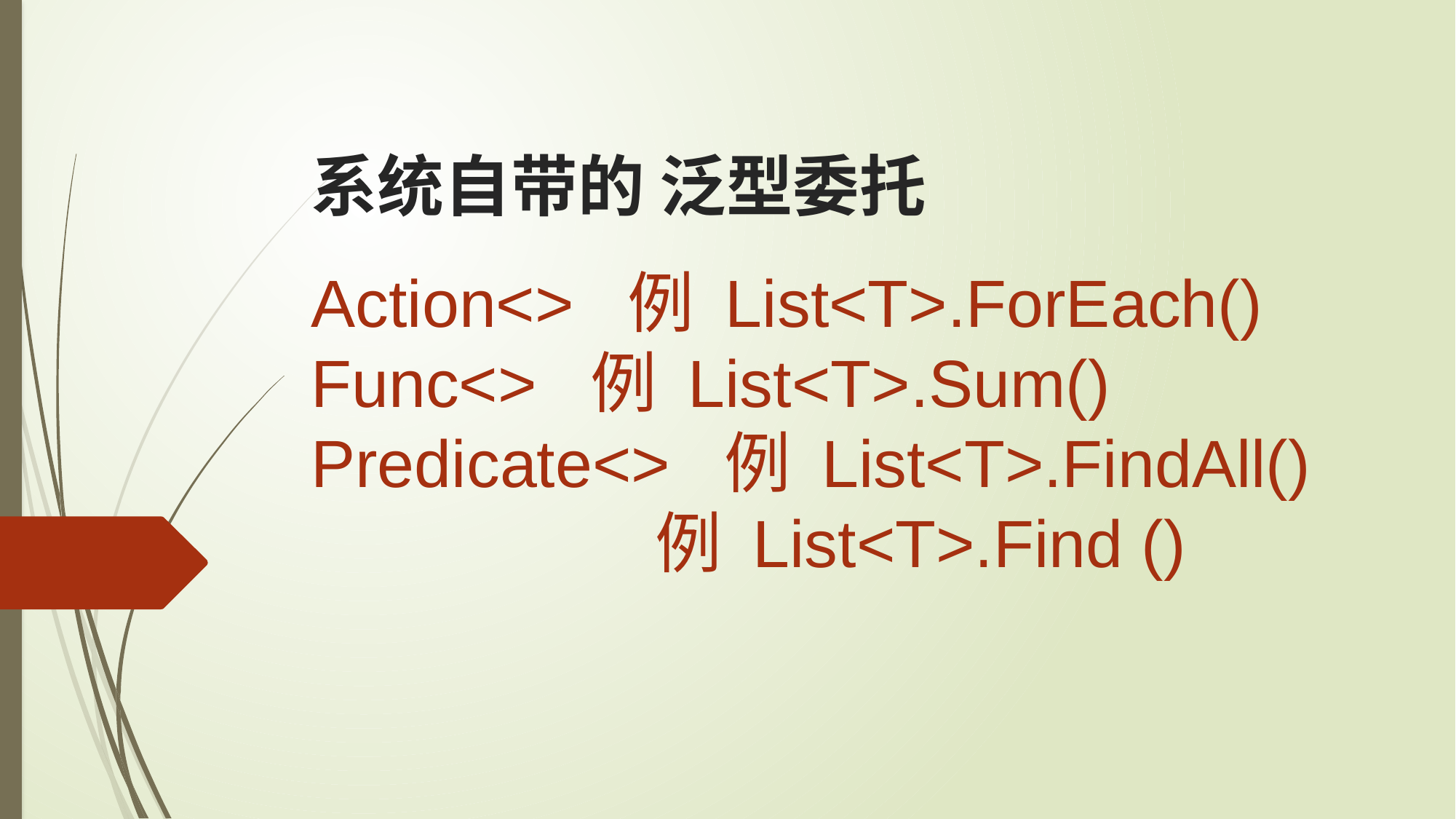

系统自带的 泛型委托

Action<>  例 List<T>.ForEach()
Func<>  例 List<T>.Sum()
Predicate<>  例 List<T>.FindAll()
                      例 List<T>.Find ()